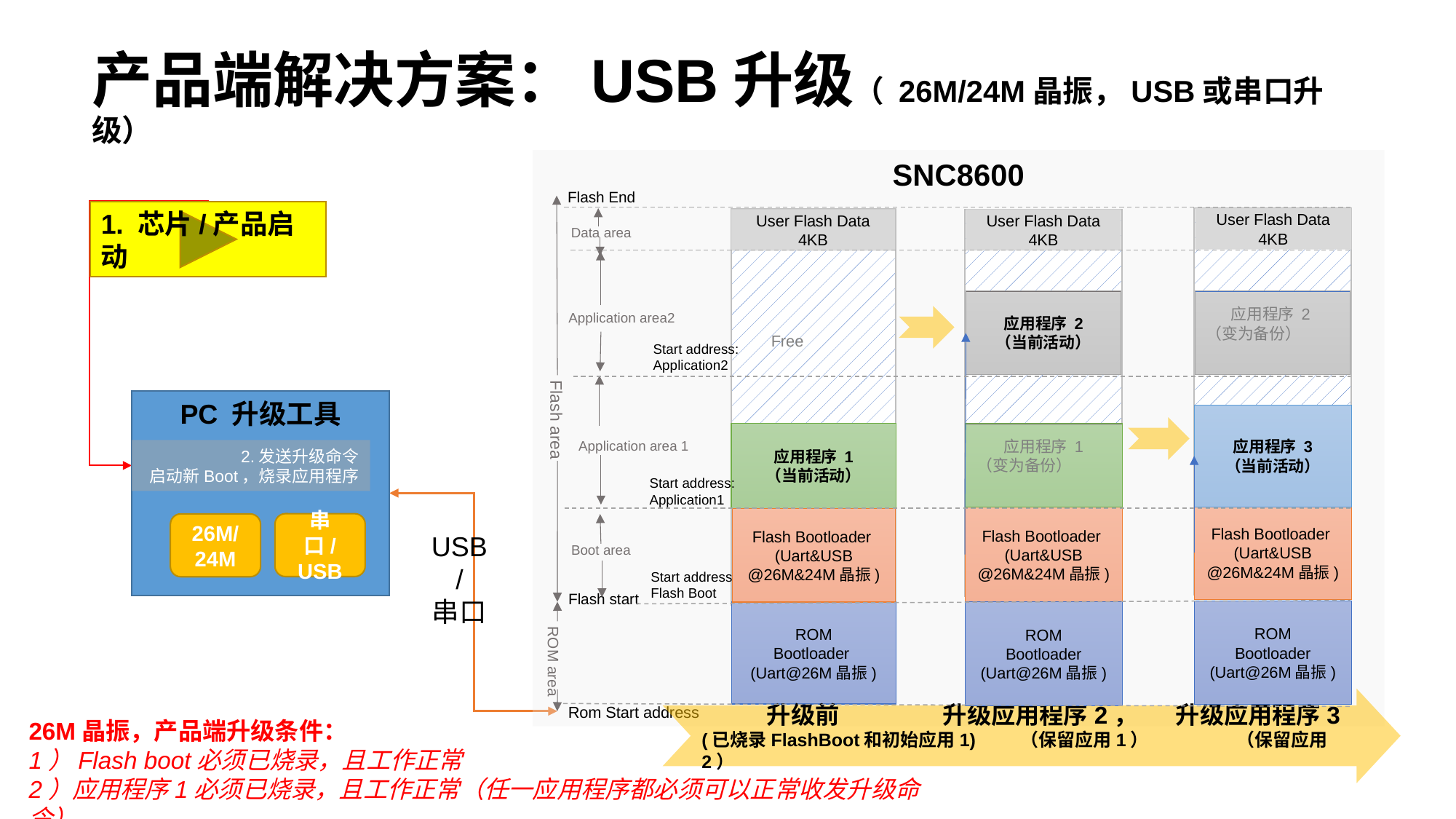

产品端解决方案：USB升级（ 26M/24M晶振，USB或串口升级）
SNC8600
Flash End
Data area
User Flash Data
4KB
Free

应用程序 2
（变为备份）
应用程序 3
（当前活动）
Flash Bootloader
(Uart&USB
@26M&24M晶振)
ROM
Bootloader
(Uart@26M晶振)
Free

User Flash Data
4KB
User Flash Data
4KB
Free

应用程序 2
（当前活动）
应用程序 1
（变为备份）
Flash Bootloader
(Uart&USB
@26M&24M晶振)
ROM
Bootloader
(Uart@26M晶振)
Application area2
Start address:
Application2
Flash area
Application area 1
应用程序 1
（当前活动）
Start address:
Application1
Flash Bootloader
(Uart&USB
@26M&24M晶振)
Boot area
Start address:
Flash Boot

Flash start
ROM
Bootloader
(Uart@26M晶振)
ROM area
       升级前                   升级应用程序2，       升级应用程序3
(已烧录FlashBoot和初始应用1)        （保留应用1）                     （保留应用2）
Rom Start address
1. 芯片/产品启动

PC 升级工具
2.发送升级命令
启动新Boot，烧录应用程序
串口/USB
26M/24M

USB/
串口
26M晶振，产品端升级条件：
1）Flash boot必须已烧录，且工作正常
2）应用程序1必须已烧录，且工作正常（任一应用程序都必须可以正常收发升级命令）